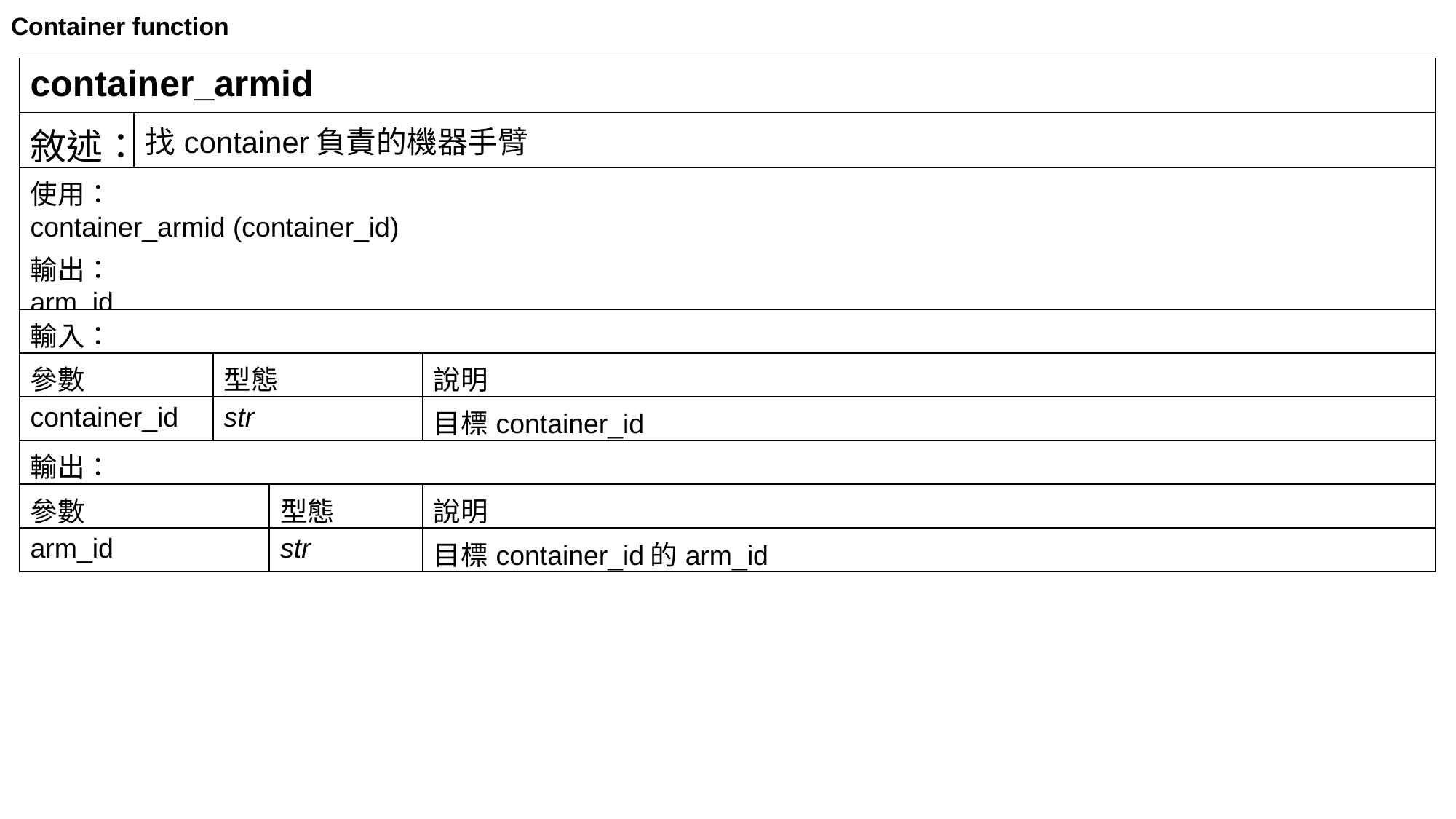

Container function
| ﻿container\_armid |  |  |  |  |
| --- | --- | --- | --- | --- |
| 敘述： | 找container負責的機器手臂 |  | 將訂單以商品為依據依照目前機器手臂工作量進行排序 |  |
| 使用： ﻿﻿﻿container\_armid (﻿﻿container\_id) 輸出： ﻿arm\_id |  |  |  |  |
| 輸入： |  |  |  |  |
| 參數 |  | 型態 |  | 說明 |
| container\_id |  | str |  | 目標container\_id |
| 輸出： |  |  |  |  |
| 參數 |  |  | 型態 | 說明 |
| ﻿arm\_id |  |  | str | 目標container\_id的arm\_id |
﻿